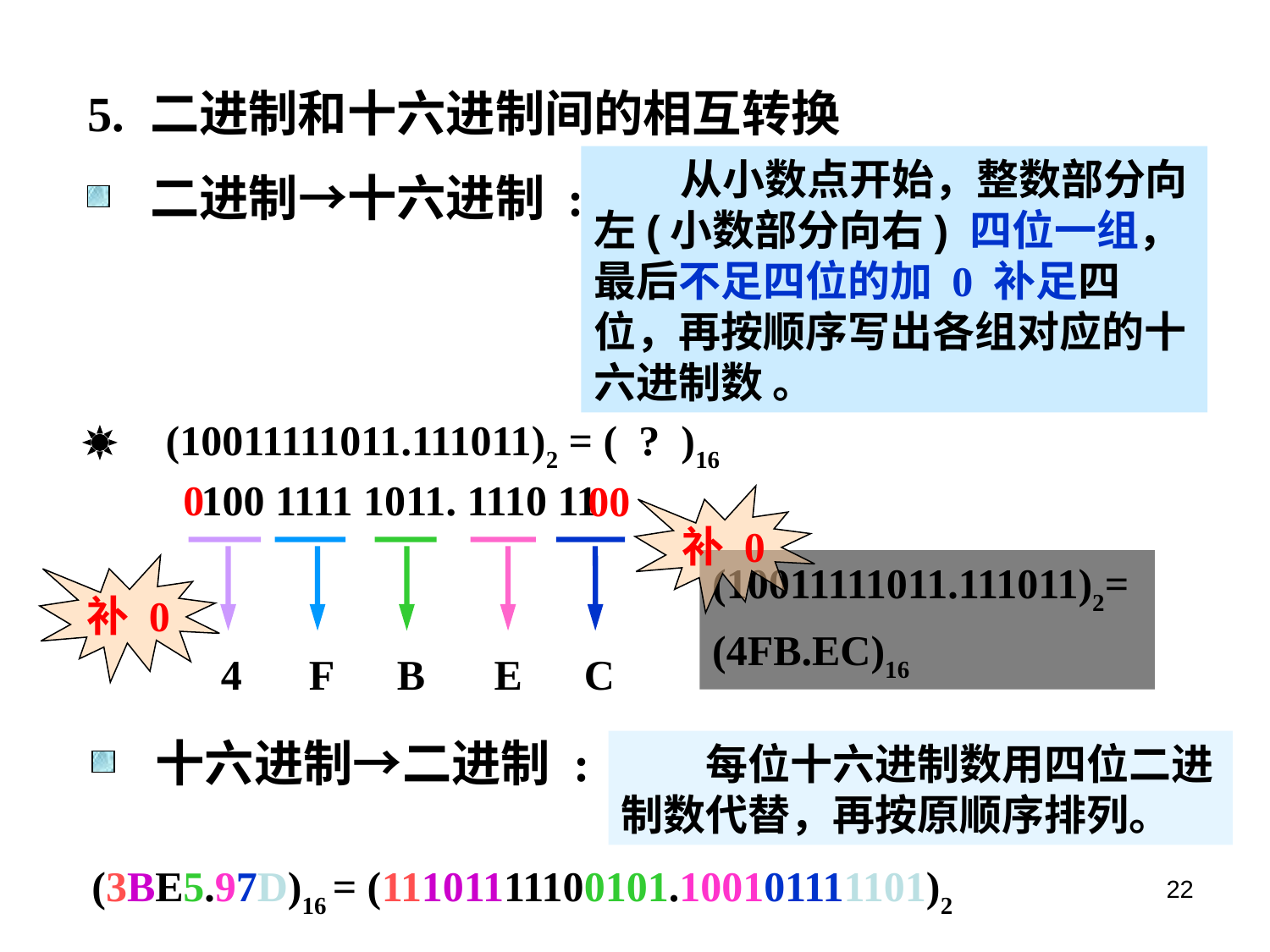

5. 二进制和十六进制间的相互转换
        从小数点开始，整数部分向左(小数部分向右) 四位一组，最后不足四位的加 0 补足四位，再按顺序写出各组对应的十六进制数 。
二进制→十六进制 :

       一位十六进制数对应四位二进制数，因此二进制数四位为一组。
(10011111011.111011)2 = (  ?  )16

00
0
100 1111 1011. 1110 11
补 0

4
F
B
E
C
(10011111011.111011)2= (4FB.EC)16
补 0
十六进制→二进制 :
　　每位十六进制数用四位二进制数代替，再按原顺序排列。

(3BE5.97D)16 = (11101111100101.100101111101)2
22